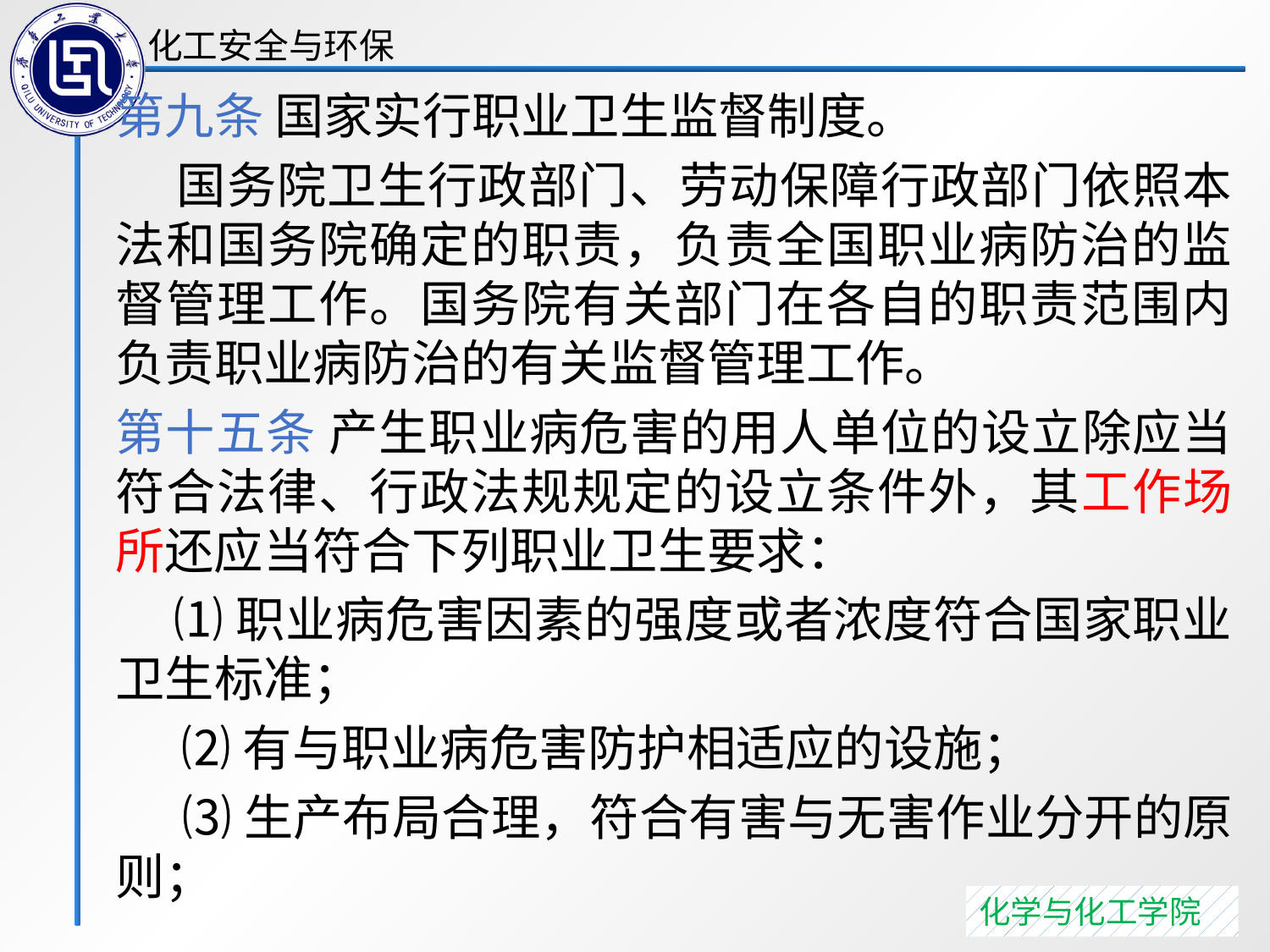

第九条 国家实行职业卫生监督制度。
    国务院卫生行政部门、劳动保障行政部门依照本法和国务院确定的职责，负责全国职业病防治的监督管理工作。国务院有关部门在各自的职责范围内负责职业病防治的有关监督管理工作。
第十五条 产生职业病危害的用人单位的设立除应当符合法律、行政法规规定的设立条件外，其工作场所还应当符合下列职业卫生要求：
     ⑴职业病危害因素的强度或者浓度符合国家职业卫生标准；
      ⑵有与职业病危害防护相适应的设施；
      ⑶生产布局合理，符合有害与无害作业分开的原则；